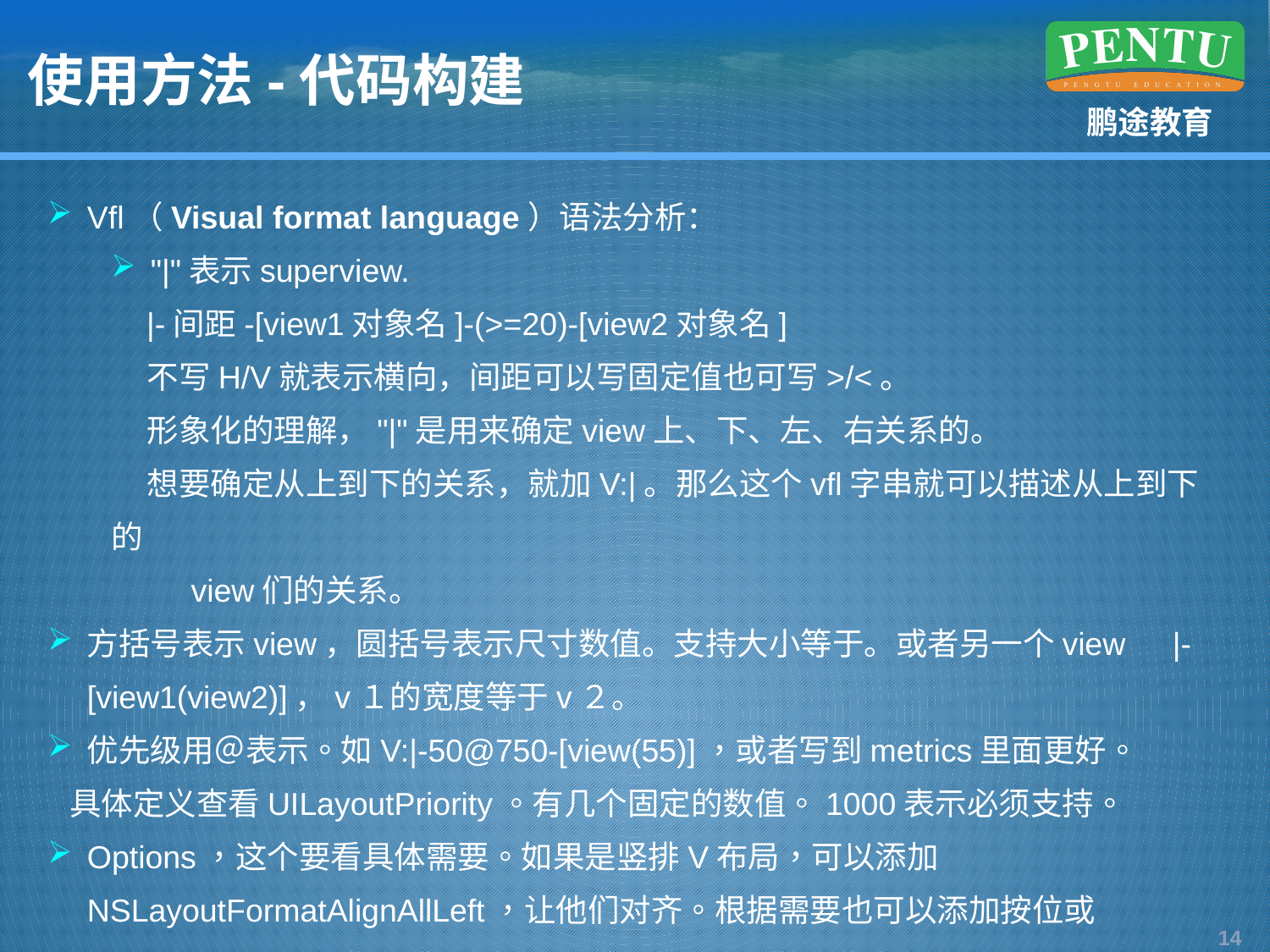

# 使用方法-代码构建
Vfl（Visual format language）语法分析：
"|"表示superview.
    |-间距-[view1对象名]-(>=20)-[view2对象名]
    不写H/V就表示横向，间距可以写固定值也可写>/<。
    形象化的理解，"|"是用来确定view上、下、左、右关系的。
    想要确定从上到下的关系，就加V:|。那么这个vfl字串就可以描述从上到下的
         view们的关系。
方括号表示view，圆括号表示尺寸数值。支持大小等于。或者另一个view　|-[view1(view2)]，v１的宽度等于v２。
优先级用＠表示。如V:|-50@750-[view(55)]，或者写到metrics里面更好。
  具体定义查看UILayoutPriority。有几个固定的数值。1000表示必须支持。
Options，这个要看具体需要。如果是竖排V布局，可以添加NSLayoutFormatAlignAllLeft，让他们对齐。根据需要也可以添加按位或NSLayoutFormatAlignAllLeft | NSLayoutFormatAlignAllRight。
14